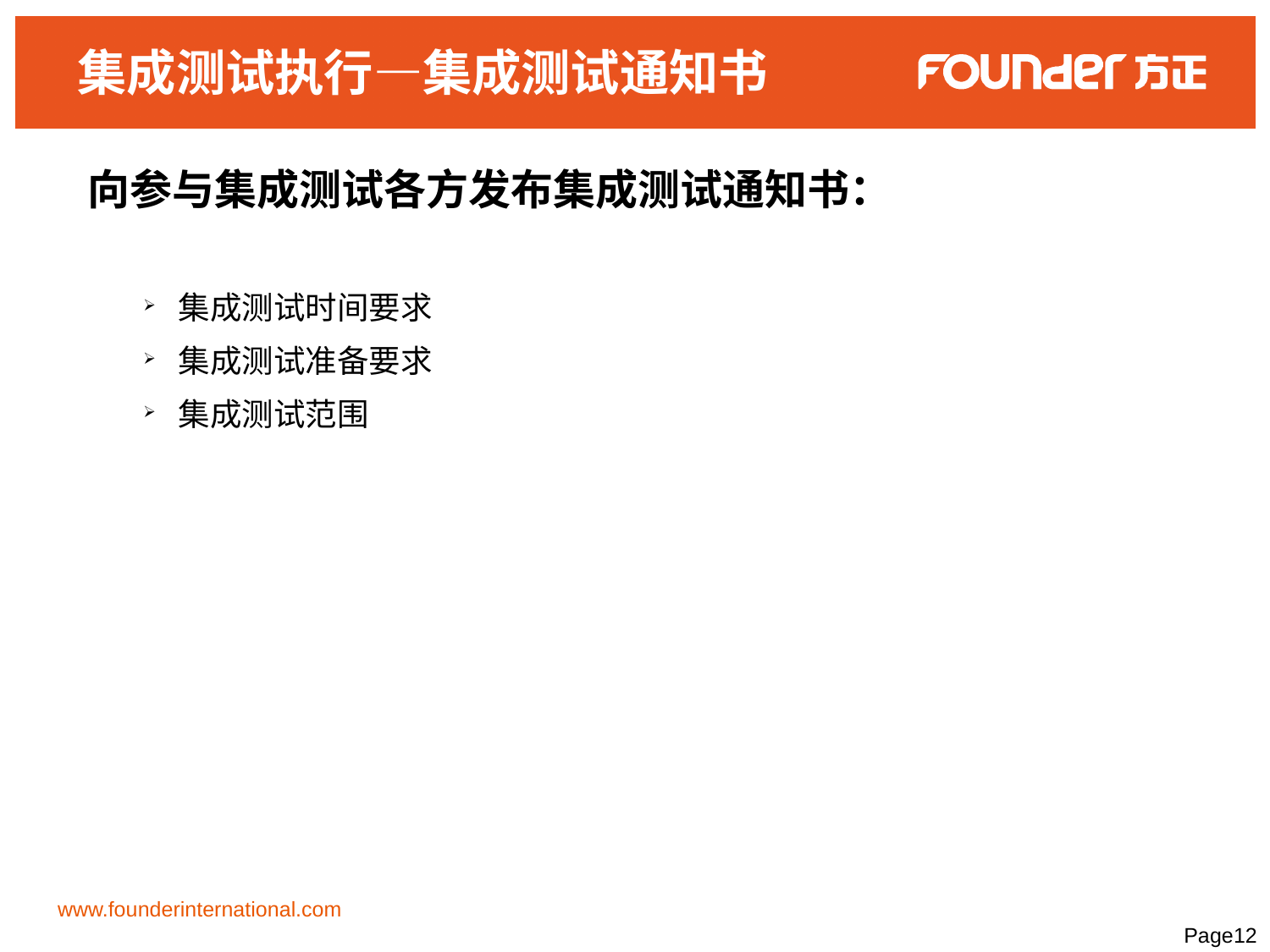

集成测试执行—集成测试通知书
向参与集成测试各方发布集成测试通知书：

集成测试时间要求
集成测试准备要求
集成测试范围

www.founderinternational.com
Page12